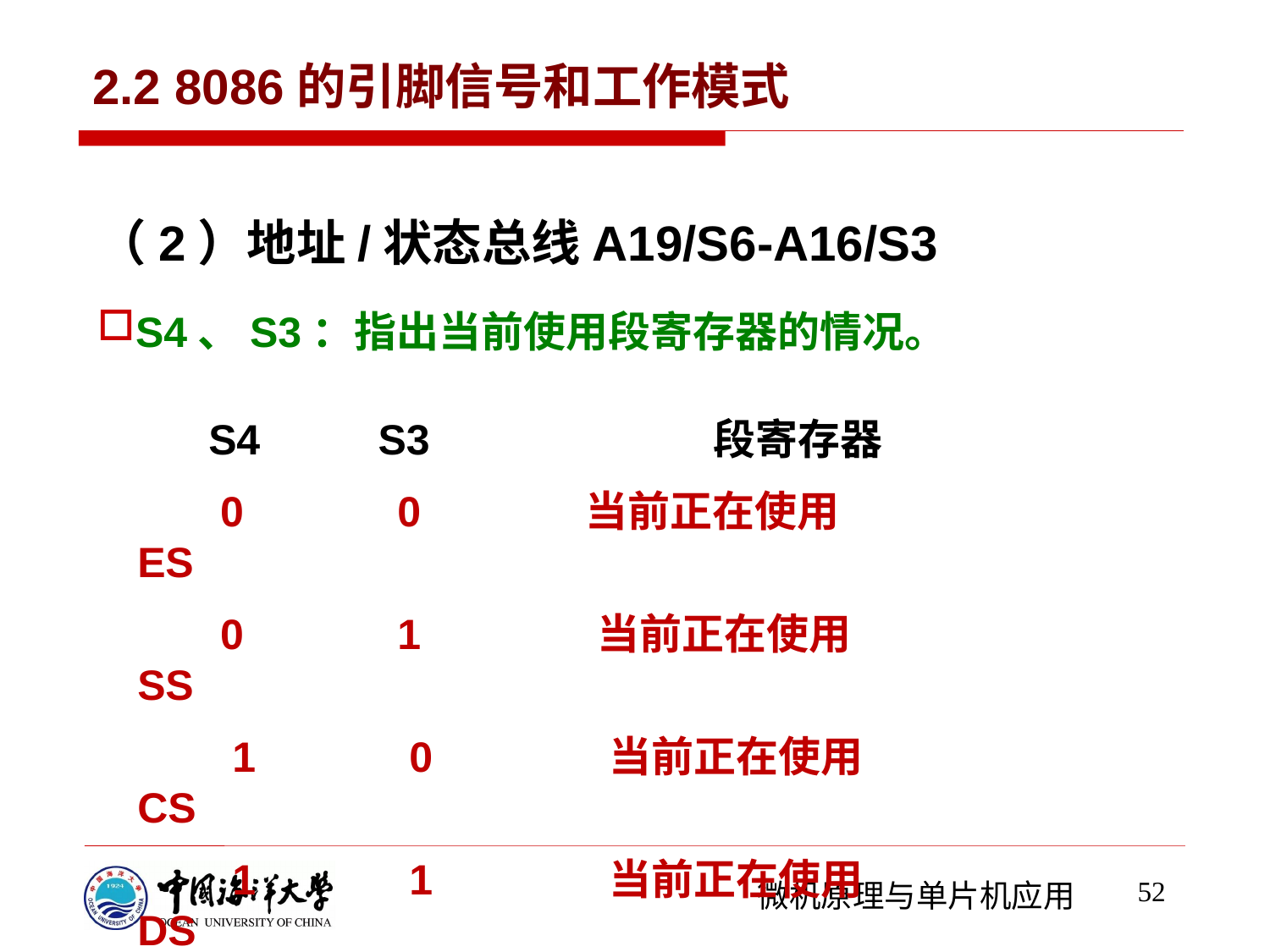

# 2.2 8086的引脚信号和工作模式
（2）地址/状态总线A19/S6-A16/S3
S4、S3：指出当前使用段寄存器的情况。
      S4          S3                       段寄存器
       0             0             当前正在使用ES
       0             1              当前正在使用SS
        1             0              当前正在使用CS
        1             1              当前正在使用DS
52